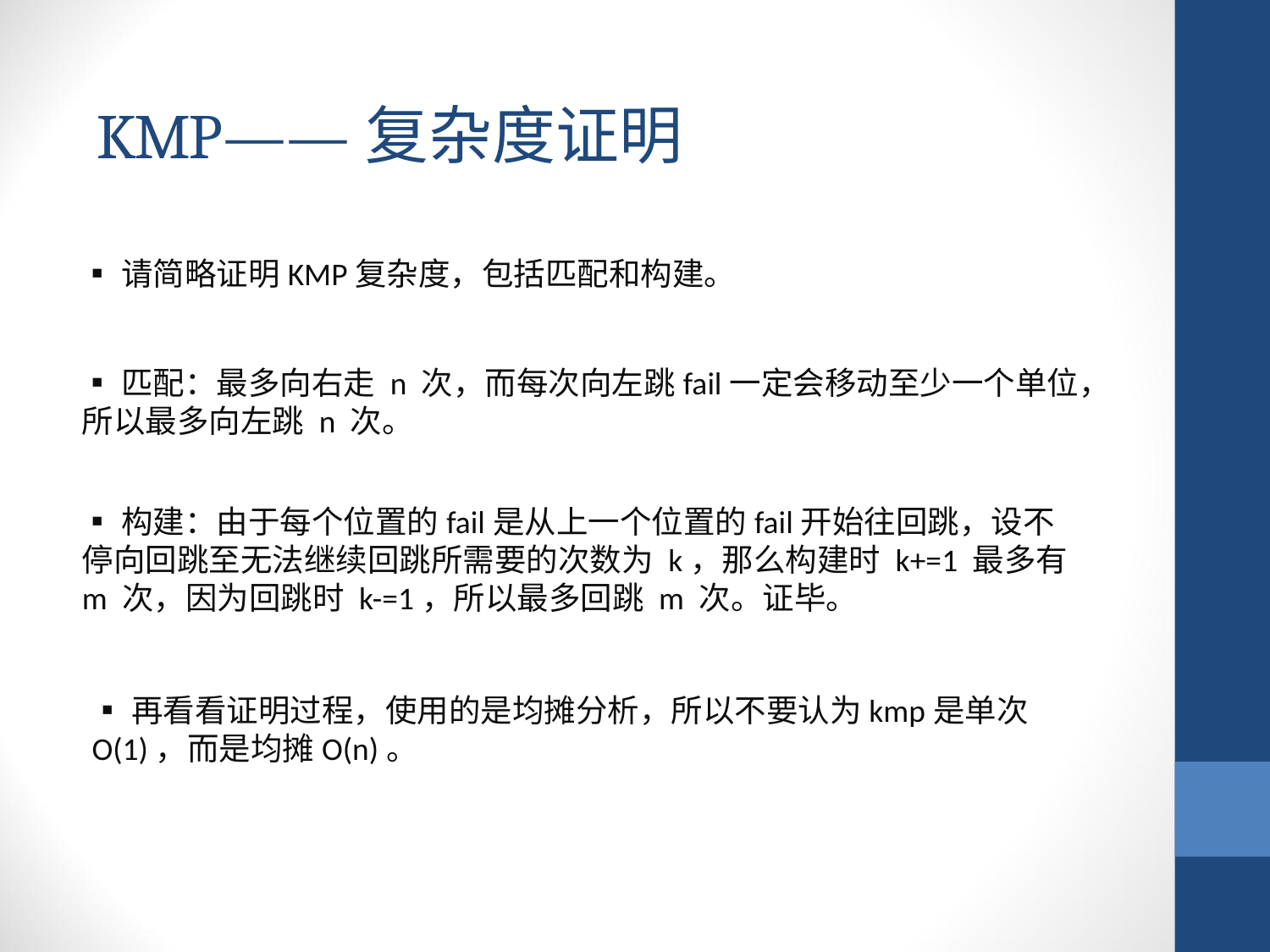

KMP——复杂度证明
▪请简略证明KMP复杂度，包括匹配和构建。
▪匹配：最多向右走 n 次，而每次向左跳fail一定会移动至少一个单位，所以最多向左跳 n 次。
▪构建：由于每个位置的fail是从上一个位置的fail开始往回跳，设不停向回跳至无法继续回跳所需要的次数为 k，那么构建时 k+=1 最多有 m 次，因为回跳时 k-=1，所以最多回跳 m 次。证毕。
▪再看看证明过程，使用的是均摊分析，所以不要认为kmp是单次O(1)，而是均摊O(n)。